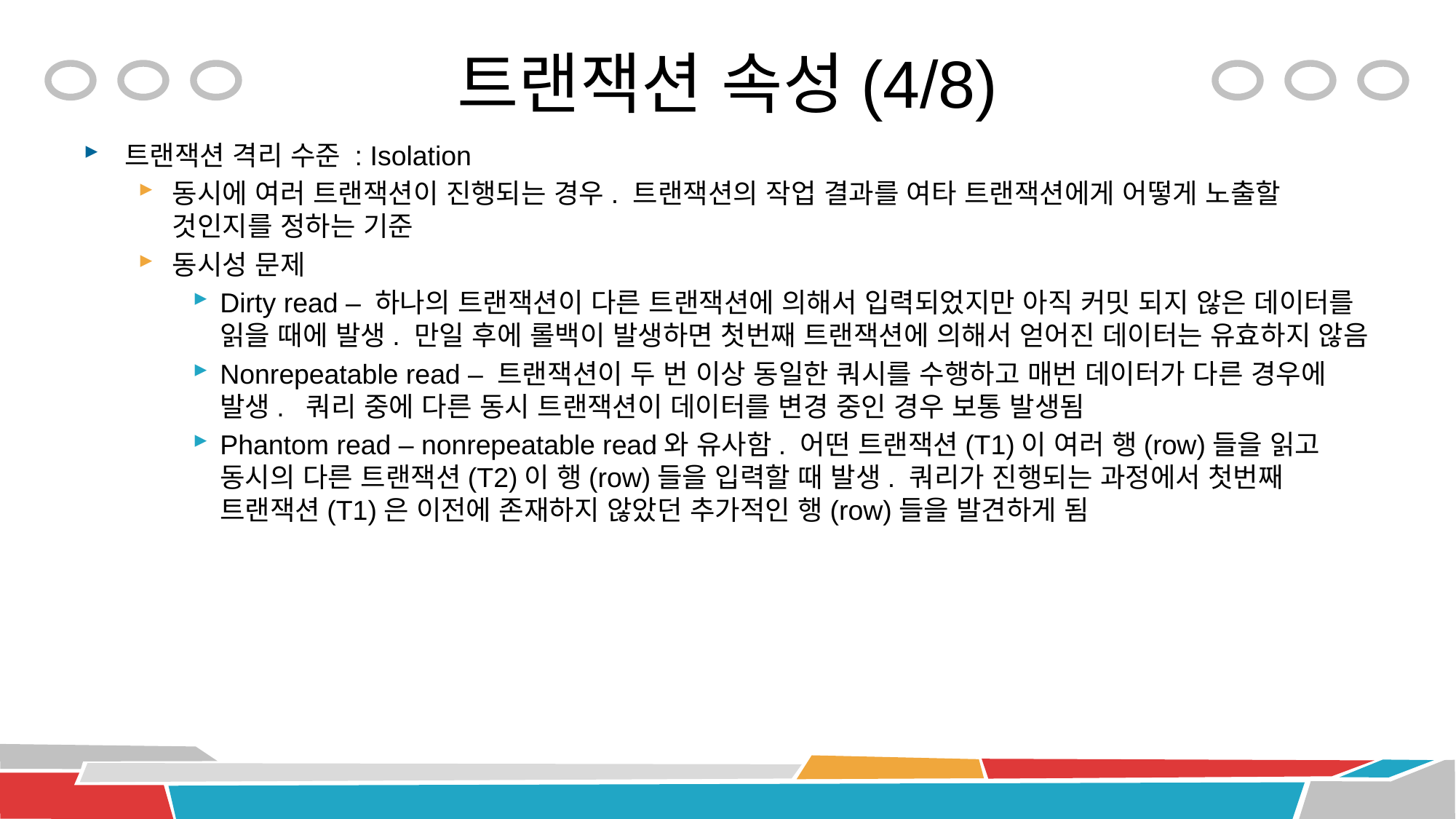

# 트랜잭션 속성(4/8)
트랜잭션 격리 수준 : Isolation
동시에 여러 트랜잭션이 진행되는 경우. 트랜잭션의 작업 결과를 여타 트랜잭션에게 어떻게 노출할 것인지를 정하는 기준
동시성 문제
Dirty read – 하나의 트랜잭션이 다른 트랜잭션에 의해서 입력되었지만 아직 커밋 되지 않은 데이터를 읽을 때에 발생. 만일 후에 롤백이 발생하면 첫번째 트랜잭션에 의해서 얻어진 데이터는 유효하지 않음
Nonrepeatable read – 트랜잭션이 두 번 이상 동일한 쿼시를 수행하고 매번 데이터가 다른 경우에 발생.  쿼리 중에 다른 동시 트랜잭션이 데이터를 변경 중인 경우 보통 발생됨
Phantom read – nonrepeatable read와 유사함. 어떤 트랜잭션(T1)이 여러 행(row)들을 읽고 동시의 다른 트랜잭션(T2)이 행(row)들을 입력할 때 발생. 쿼리가 진행되는 과정에서 첫번째 트랜잭션(T1)은 이전에 존재하지 않았던 추가적인 행(row)들을 발견하게 됨